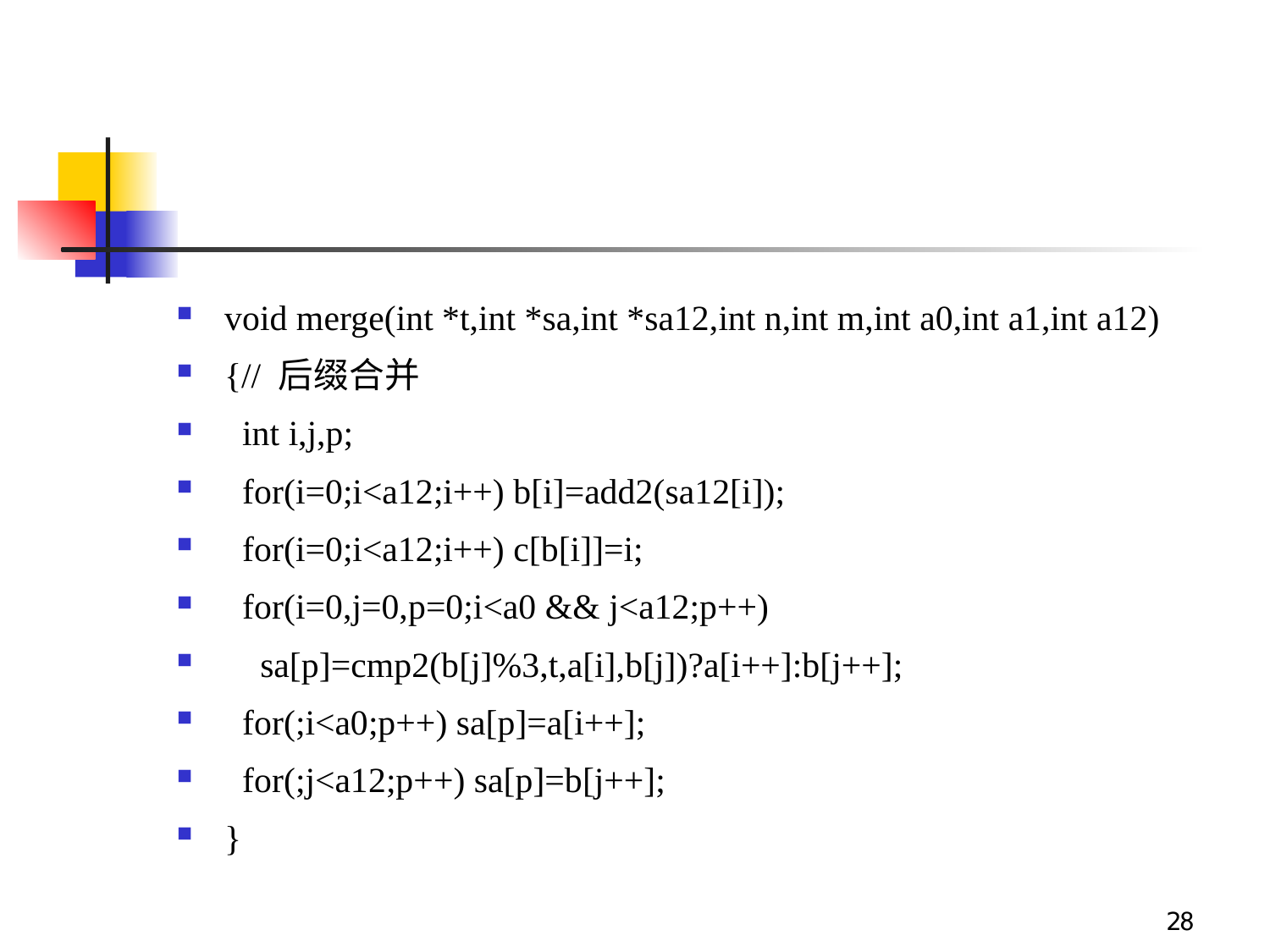

#
void merge(int *t,int *sa,int *sa12,int n,int m,int a0,int a1,int a12)
{// 后缀合并
  int i,j,p;
  for(i=0;i<a12;i++) b[i]=add2(sa12[i]);
  for(i=0;i<a12;i++) c[b[i]]=i;
  for(i=0,j=0,p=0;i<a0 && j<a12;p++)
    sa[p]=cmp2(b[j]%3,t,a[i],b[j])?a[i++]:b[j++];
  for(;i<a0;p++) sa[p]=a[i++];
  for(;j<a12;p++) sa[p]=b[j++];
}
28